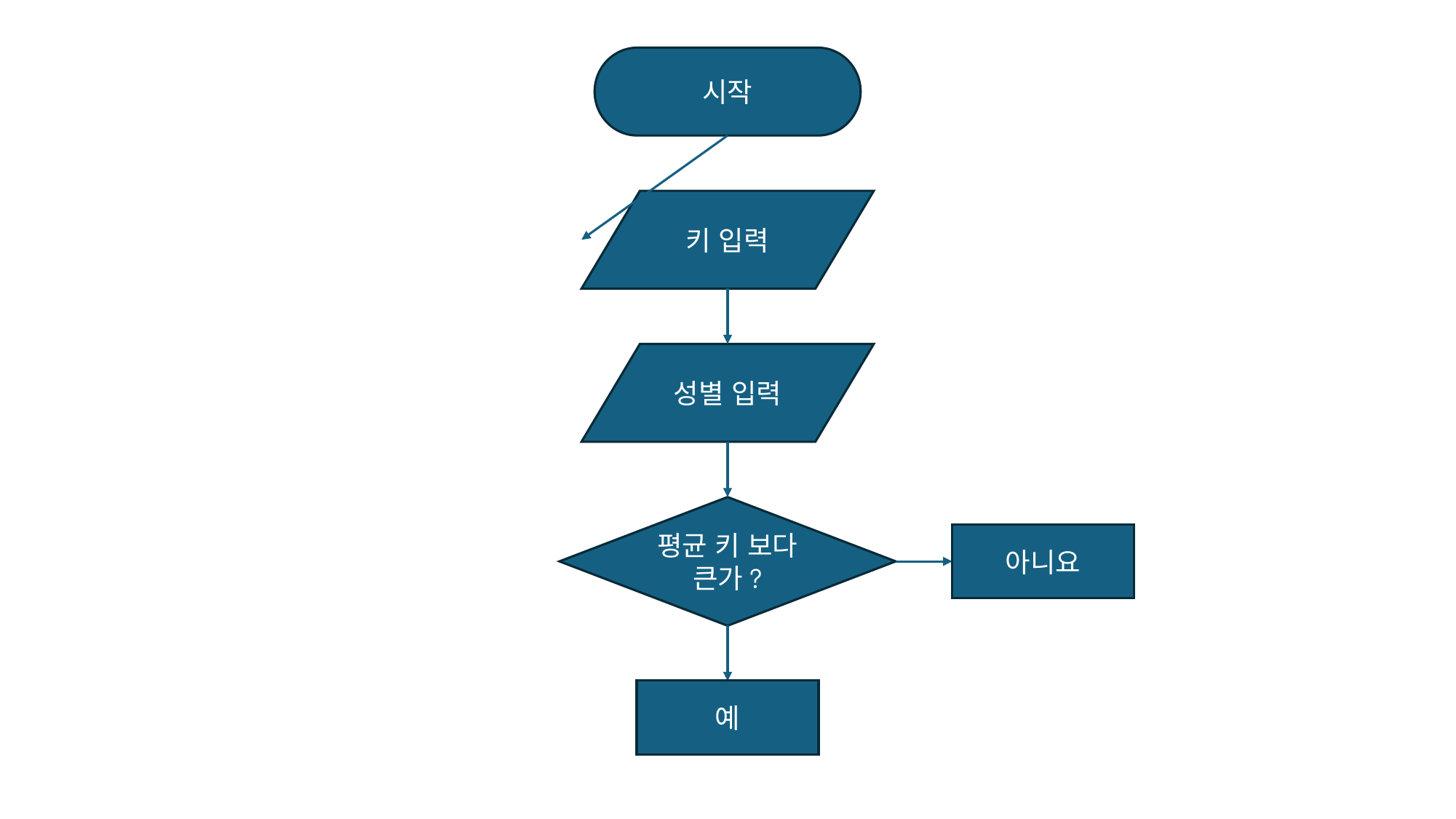

시작
키 입력
성별 입력
평균 키 보다 큰가?
아니요
예